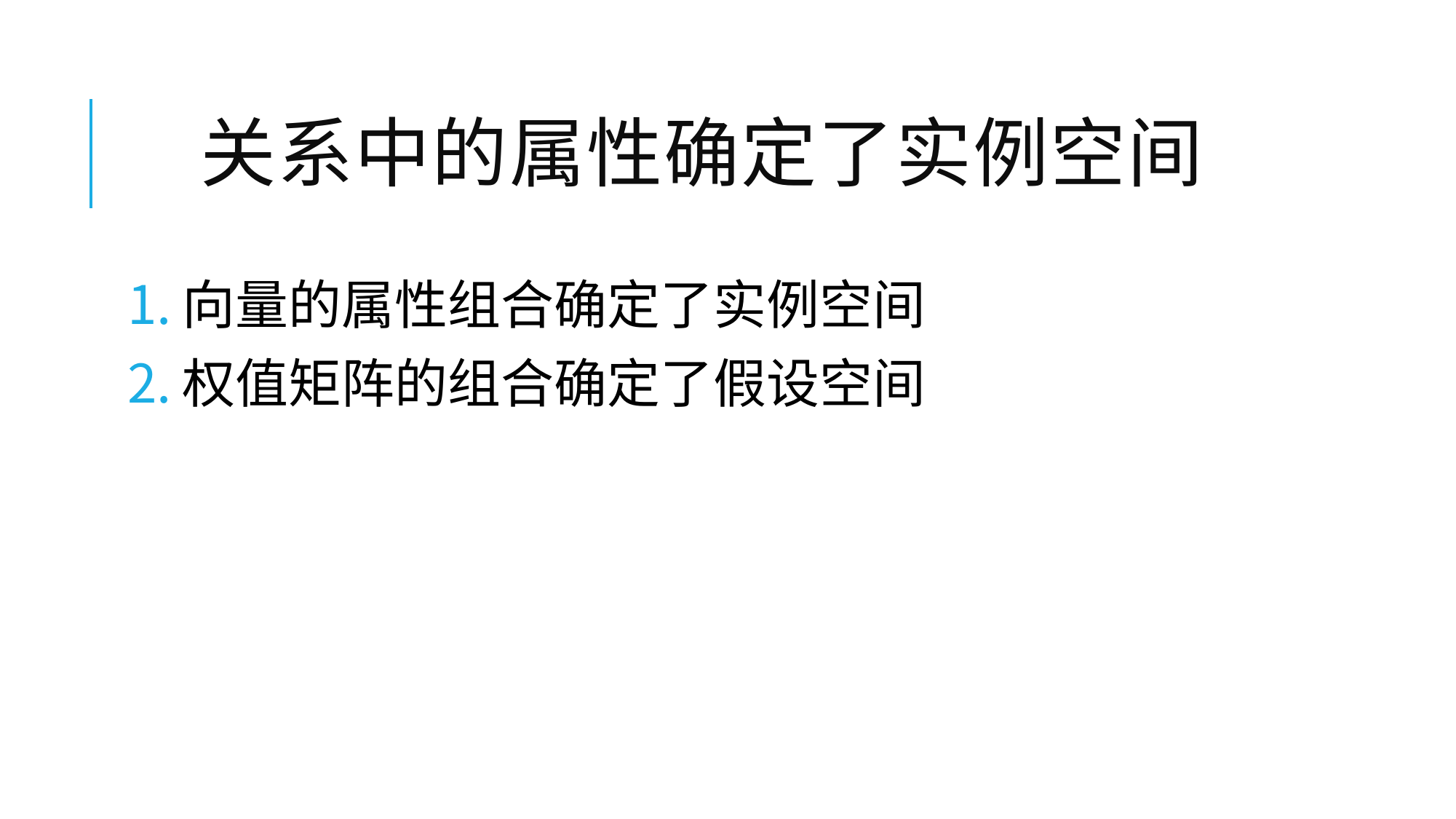

# 关系中的属性确定了实例空间
向量的属性组合确定了实例空间
权值矩阵的组合确定了假设空间